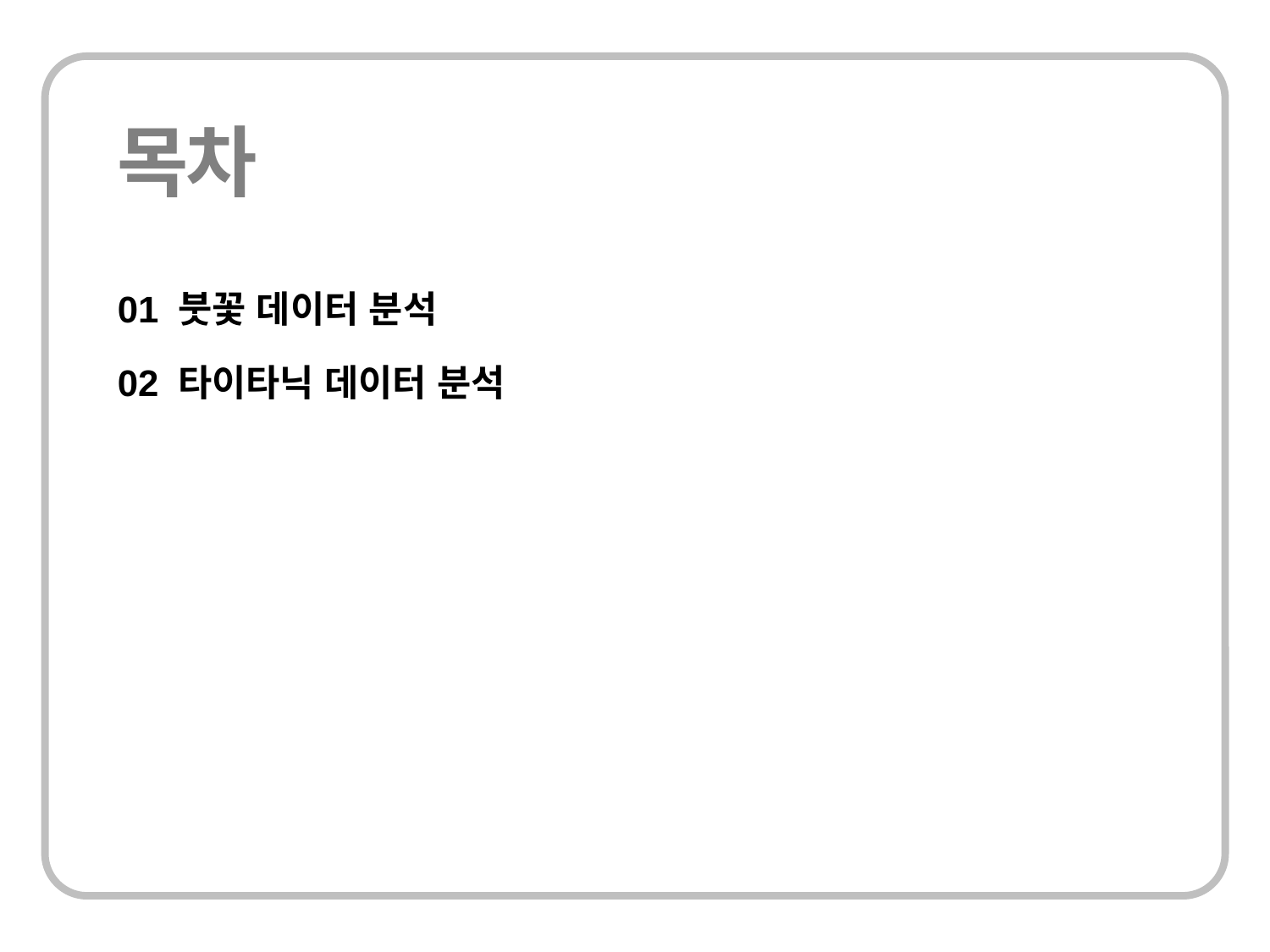

01 붓꽃 데이터 분석
02 타이타닉 데이터 분석